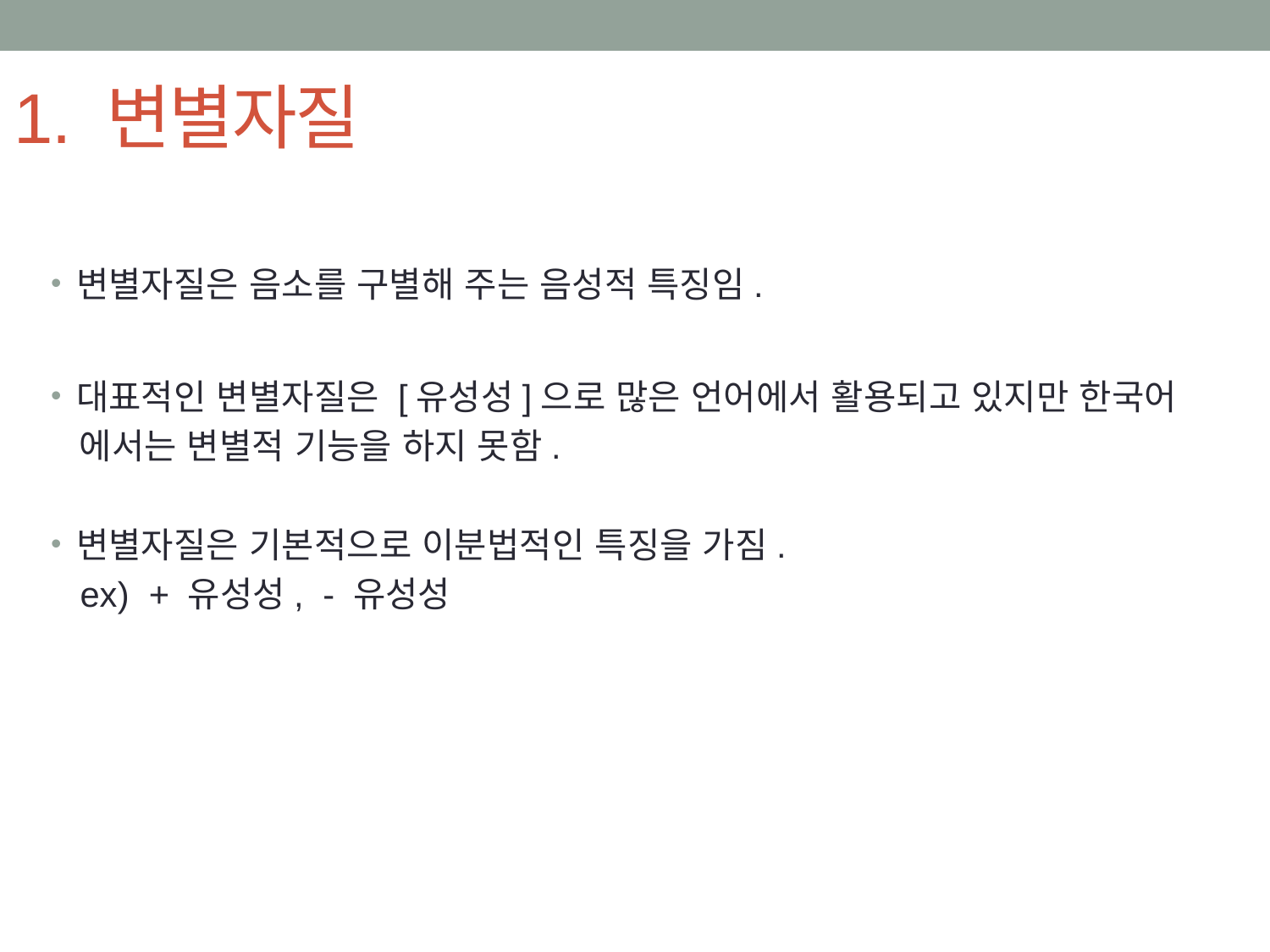

# 1. 변별자질

변별자질은 음소를 구별해 주는 음성적 특징임.

대표적인 변별자질은 [유성성]으로 많은 언어에서 활용되고 있지만 한국어
  에서는 변별적 기능을 하지 못함.

변별자질은 기본적으로 이분법적인 특징을 가짐.
   ex)  + 유성성,  - 유성성